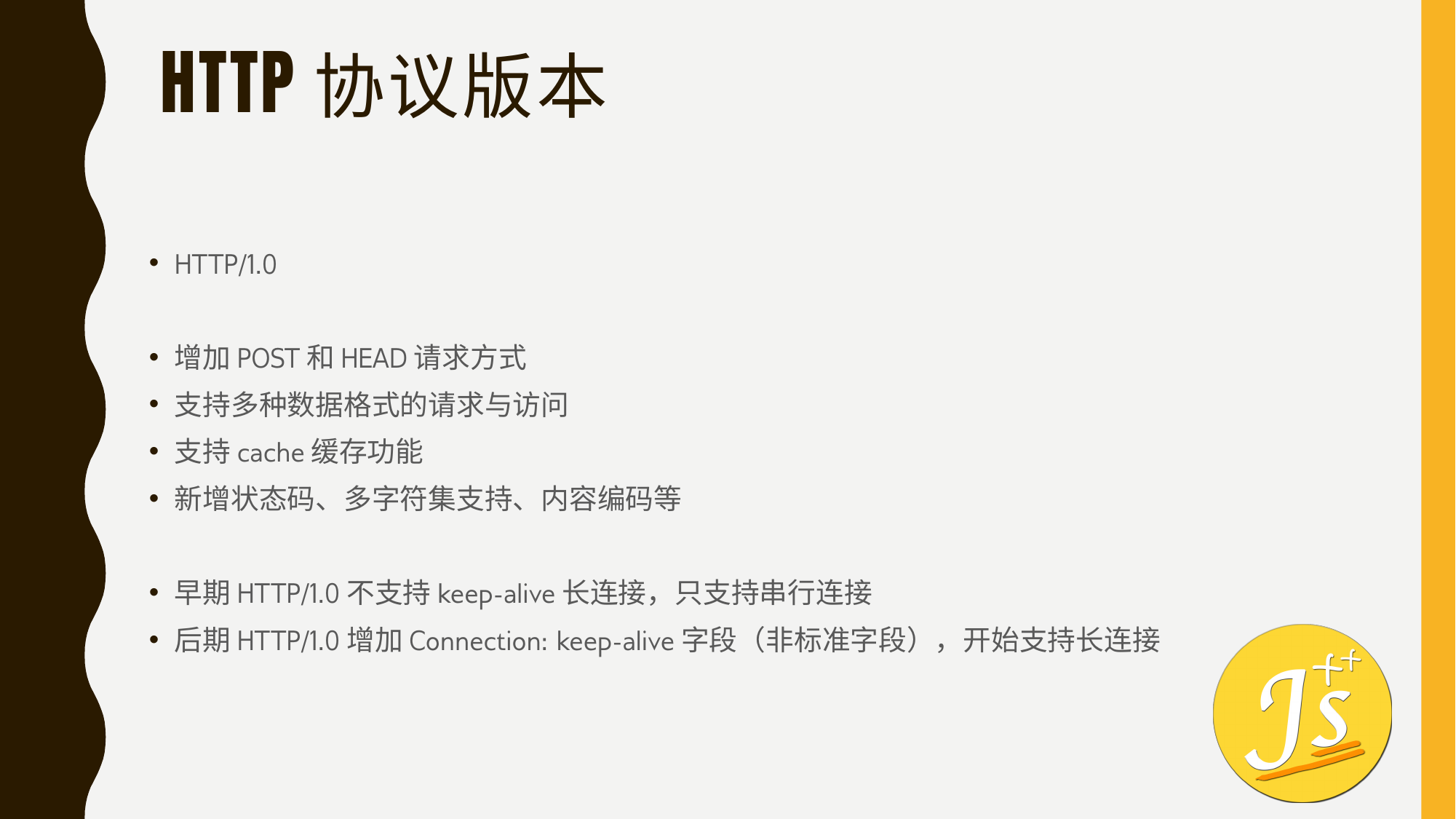

# HTTP协议版本
HTTP/1.0

增加POST和HEAD请求方式
支持多种数据格式的请求与访问
支持cache缓存功能
新增状态码、多字符集支持、内容编码等

早期HTTP/1.0不支持keep-alive长连接，只支持串行连接
后期HTTP/1.0增加Connection: keep-alive字段（非标准字段），开始支持长连接